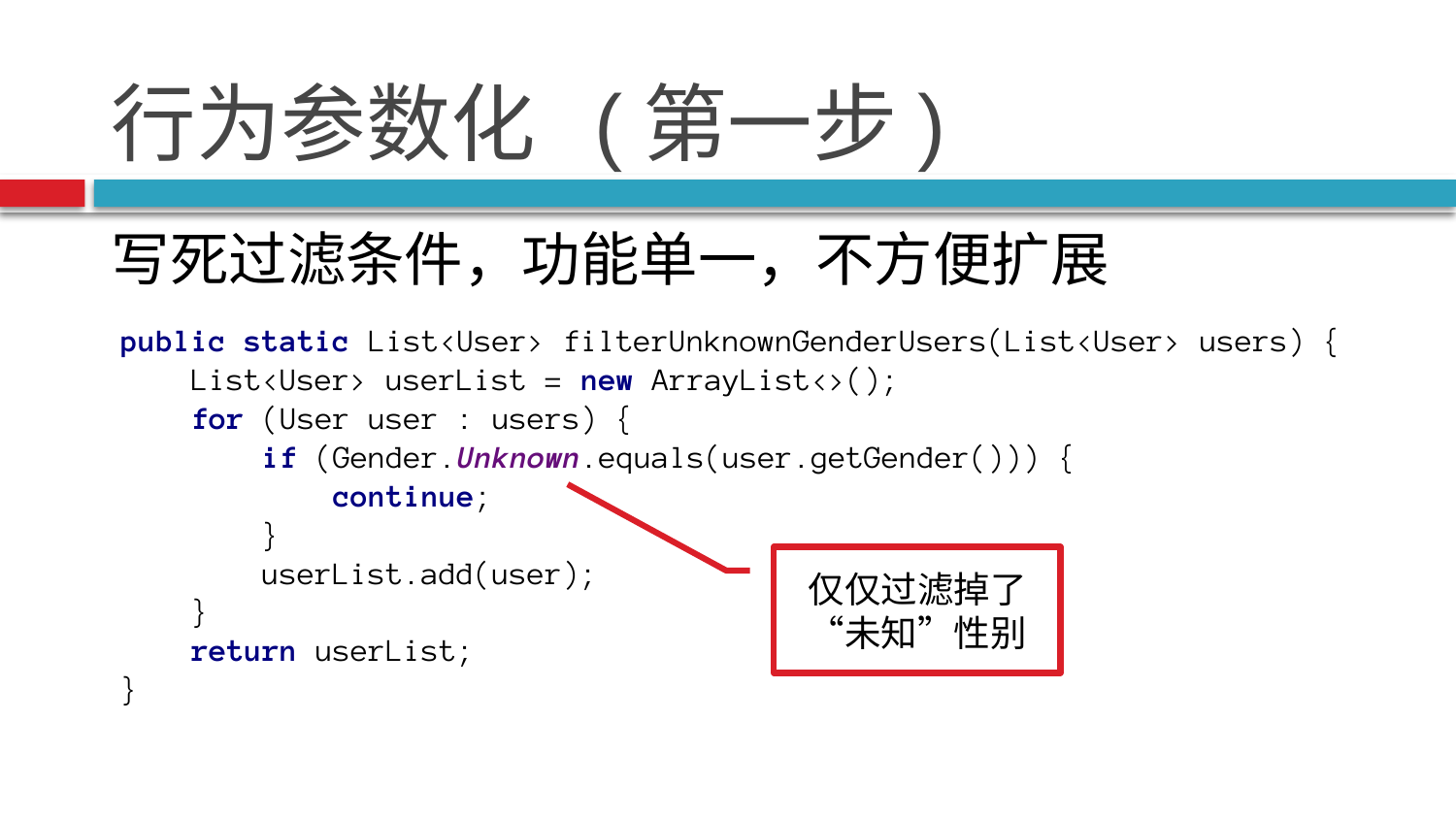

# 行为参数化  (第一步)
写死过滤条件，功能单一，不方便扩展

public static List<User> filterUnknownGenderUsers(List<User> users) {
    List<User> userList = new ArrayList<>();
    for (User user : users) {
        if (Gender.Unknown.equals(user.getGender())) {
            continue;
        }
        userList.add(user);
    }
    return userList;
}
仅仅过滤掉了“未知”性别